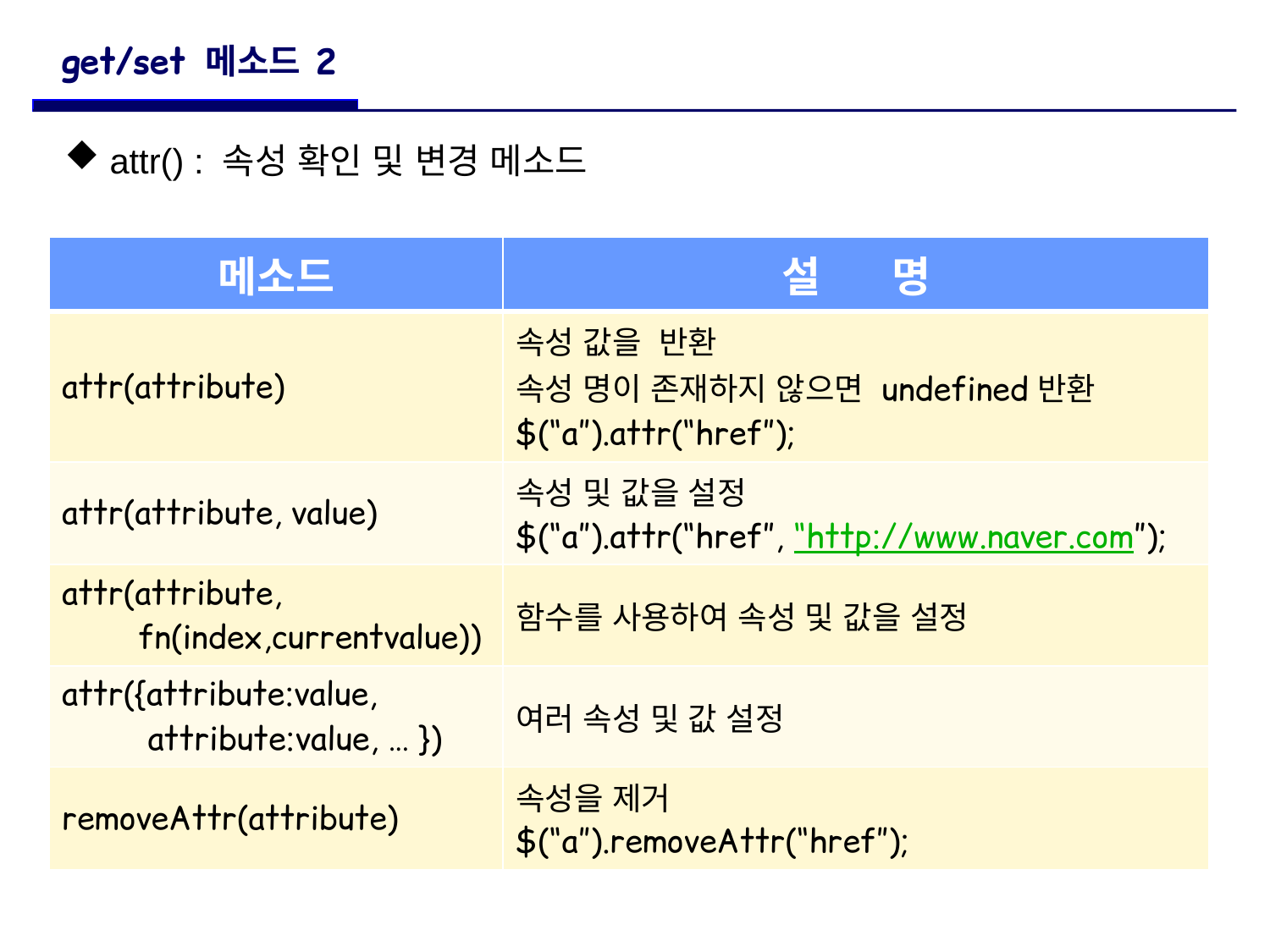

# get/set 메소드 2
 attr() : 속성 확인 및 변경 메소드
| 메소드 | 설 명 |
| --- | --- |
| attr(attribute) | 속성 값을 반환 속성 명이 존재하지 않으면 undefined반환 $(“a”).attr(“href”); |
| attr(attribute, value) | 속성 및 값을 설정 $(“a”).attr(“href”, “http://www.naver.com”); |
| attr(attribute, fn(index,currentvalue)) | 함수를 사용하여 속성 및 값을 설정 |
| attr({attribute:value, attribute:value, … }) | 여러 속성 및 값 설정 |
| removeAttr(attribute) | 속성을 제거 $(“a”).removeAttr(“href”); |